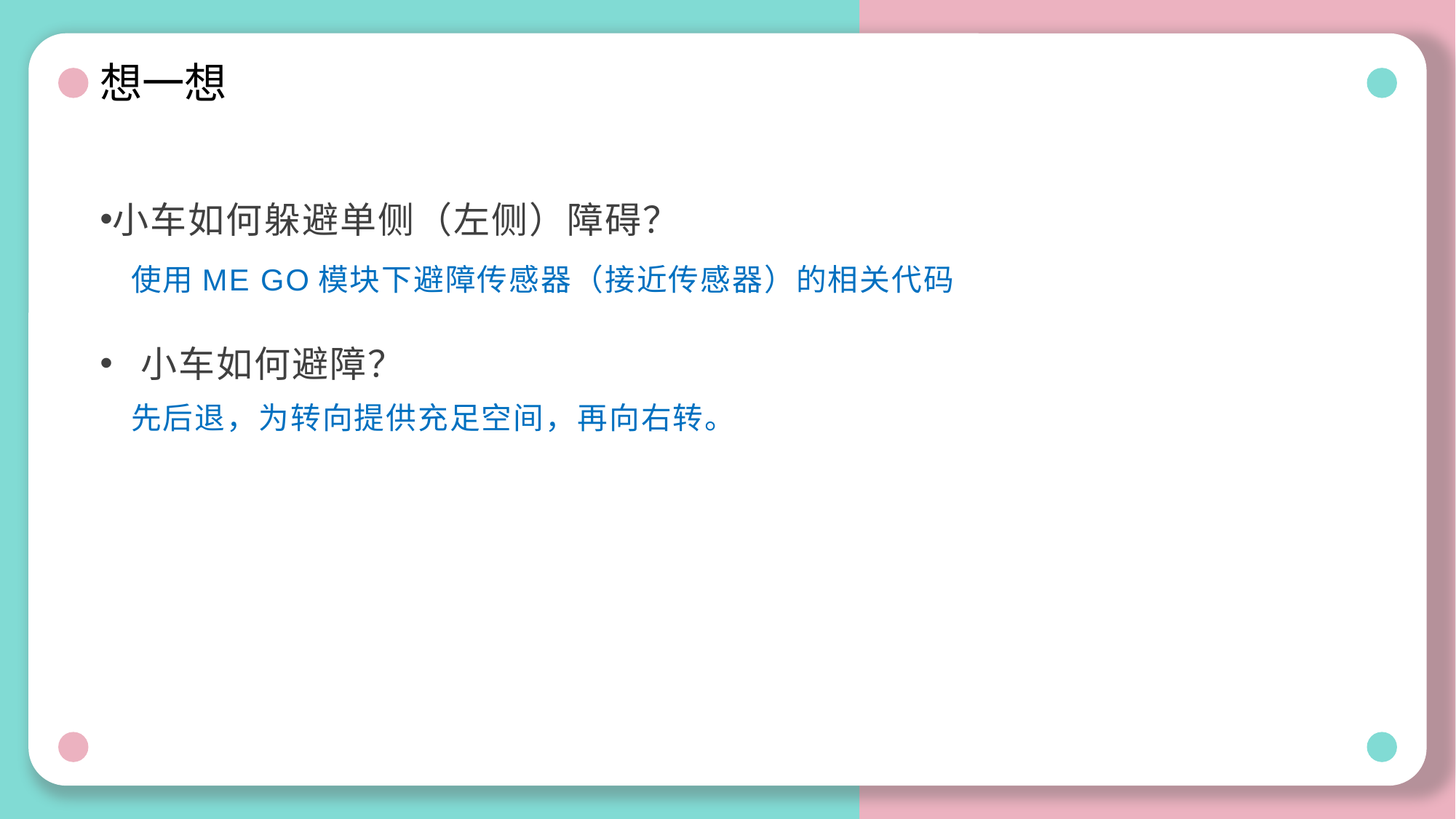

# 想一想
小车如何躲避单侧（左侧）障碍？

小车如何避障？
使用ME GO模块下避障传感器（接近传感器）的相关代码
先后退，为转向提供充足空间，再向右转。